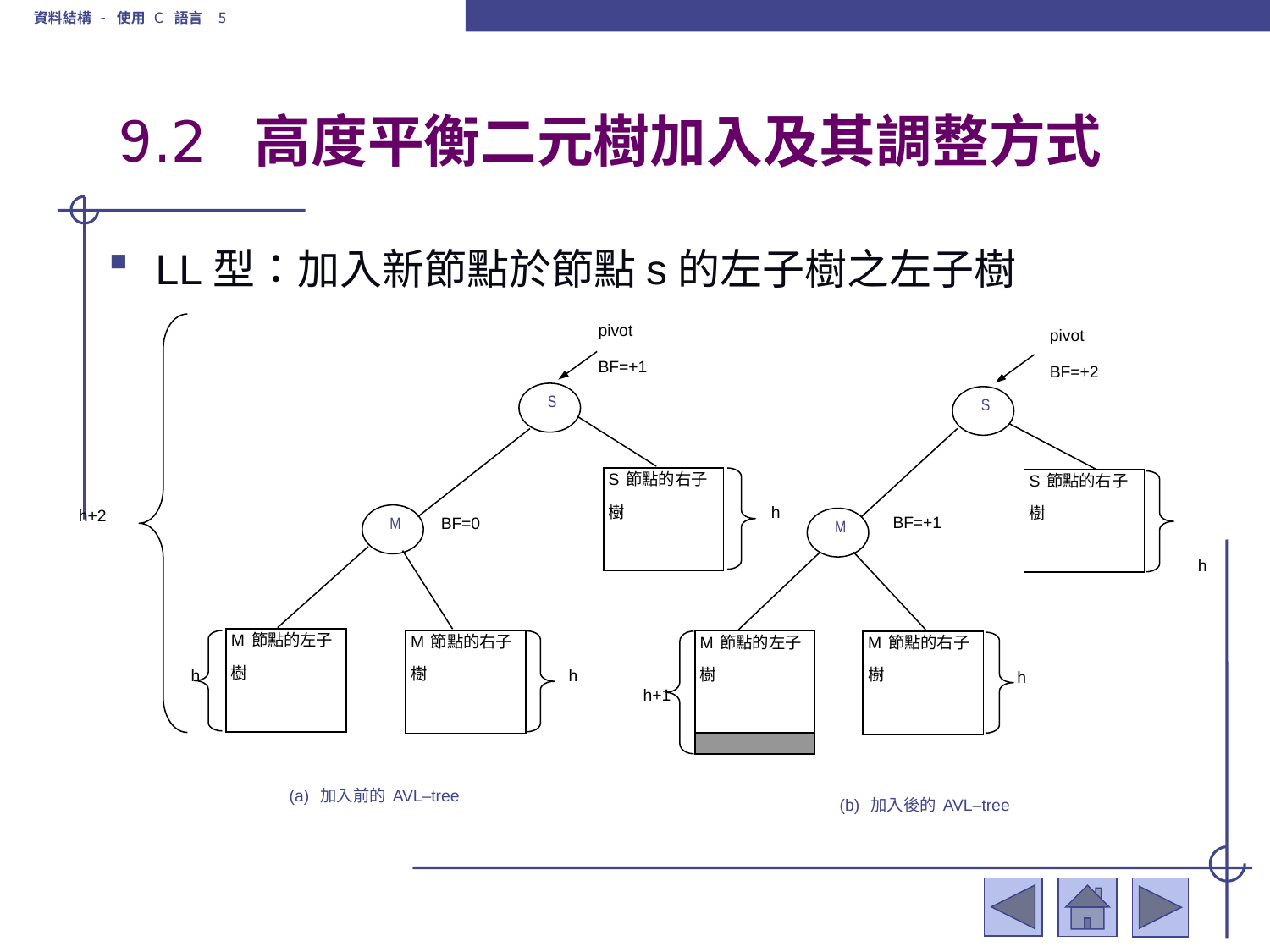

資料結構 - 使用 C 語言   5
# 9.2  高度平衡二元樹加入及其調整方式
LL型：加入新節點於節點s的左子樹之左子樹

pivot
BF=+1
pivot
BF=+2

S
S

S節點的右子樹

S節點的右子樹

h
h+2
M
M
BF=+1
BF=0

M節點的左子樹

M節點的右子樹

M節點的左子樹

M節點的右子樹

h
h
h
h+1

h
(a) 加入前的AVL–tree
(b) 加入後的AVL–tree